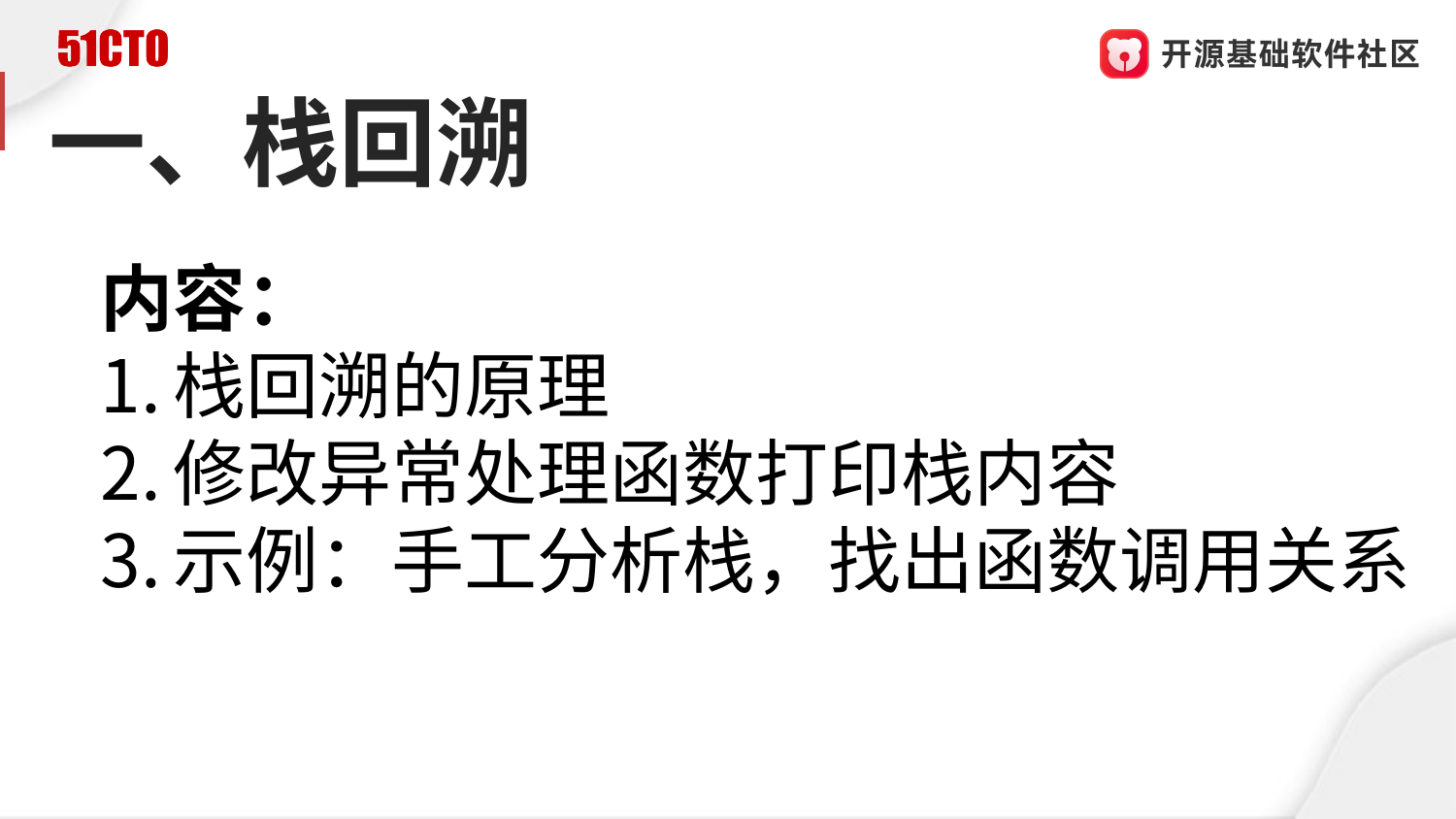

一、栈回溯
内容：
栈回溯的原理
修改异常处理函数打印栈内容
示例：手工分析栈，找出函数调用关系